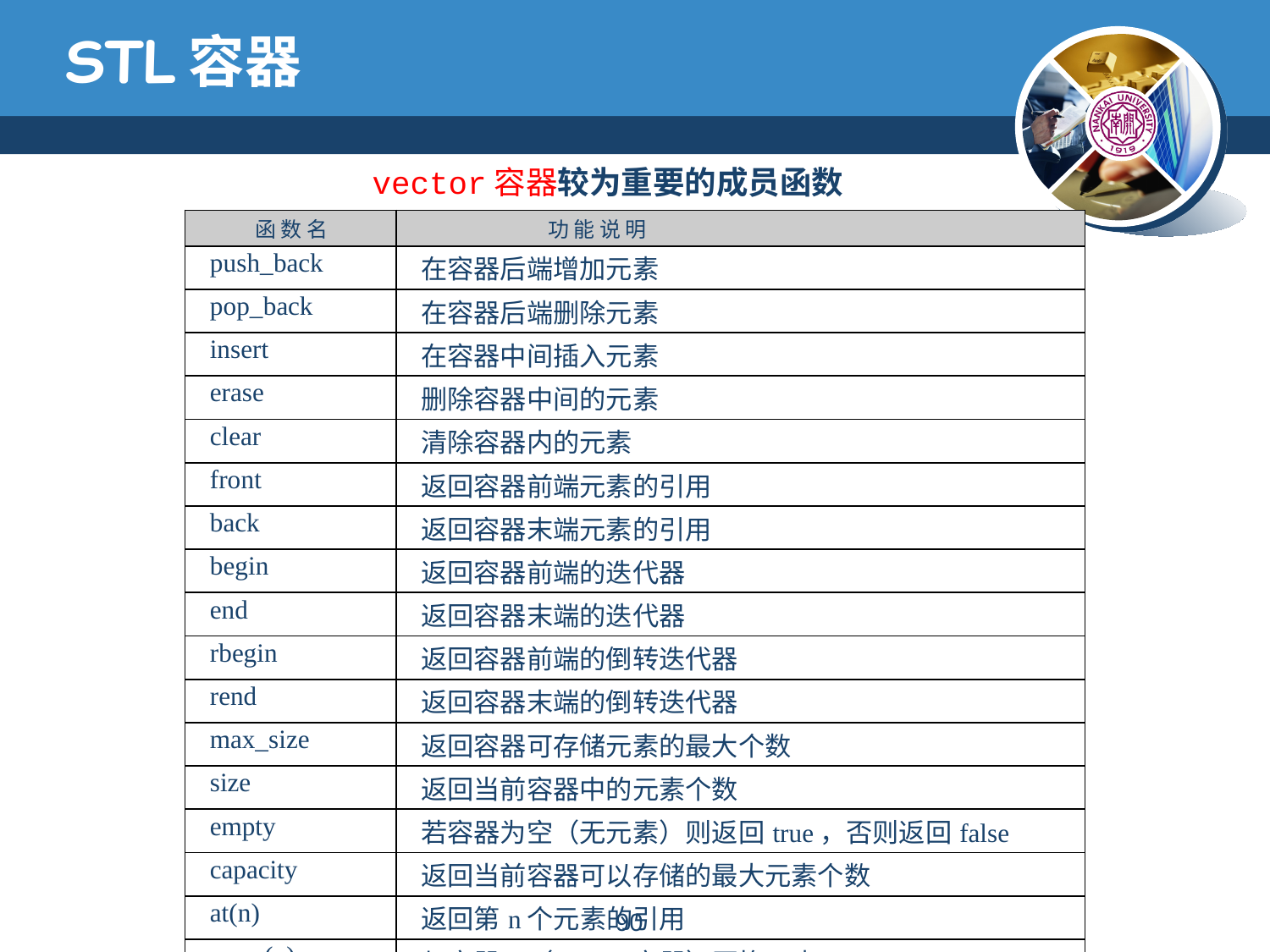

# STL容器
vector容器较为重要的成员函数
| 函 数 名 | 功 能 说 明 |
| --- | --- |
| push\_back | 在容器后端增加元素 |
| pop\_back | 在容器后端删除元素 |
| insert | 在容器中间插入元素 |
| erase | 删除容器中间的元素 |
| clear | 清除容器内的元素 |
| front | 返回容器前端元素的引用 |
| back | 返回容器末端元素的引用 |
| begin | 返回容器前端的迭代器 |
| end | 返回容器末端的迭代器 |
| rbegin | 返回容器前端的倒转迭代器 |
| rend | 返回容器末端的倒转迭代器 |
| max\_size | 返回容器可存储元素的最大个数 |
| size | 返回当前容器中的元素个数 |
| empty | 若容器为空（无元素）则返回true，否则返回false |
| capacity | 返回当前容器可以存储的最大元素个数 |
| at(n) | 返回第n个元素的引用 |
| swap(x) | 与容器x（vector容器）互换元素 |
| operator[] | 利用[]运算符取出容器中的元素 |
90